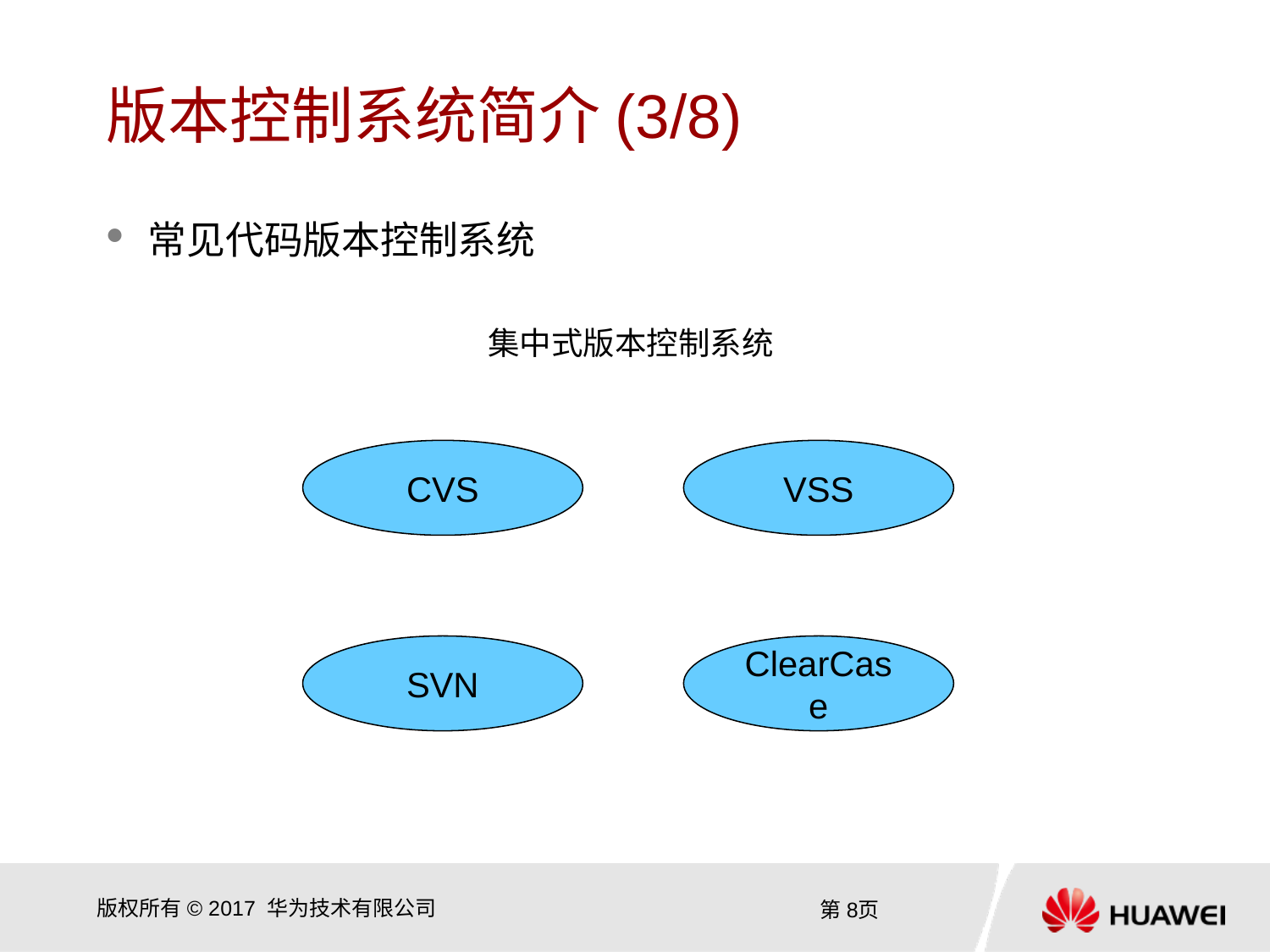

# 版本控制系统简介(3/8)
常见代码版本控制系统

集中式版本控制系统
VSS
CVS
SVN
ClearCase